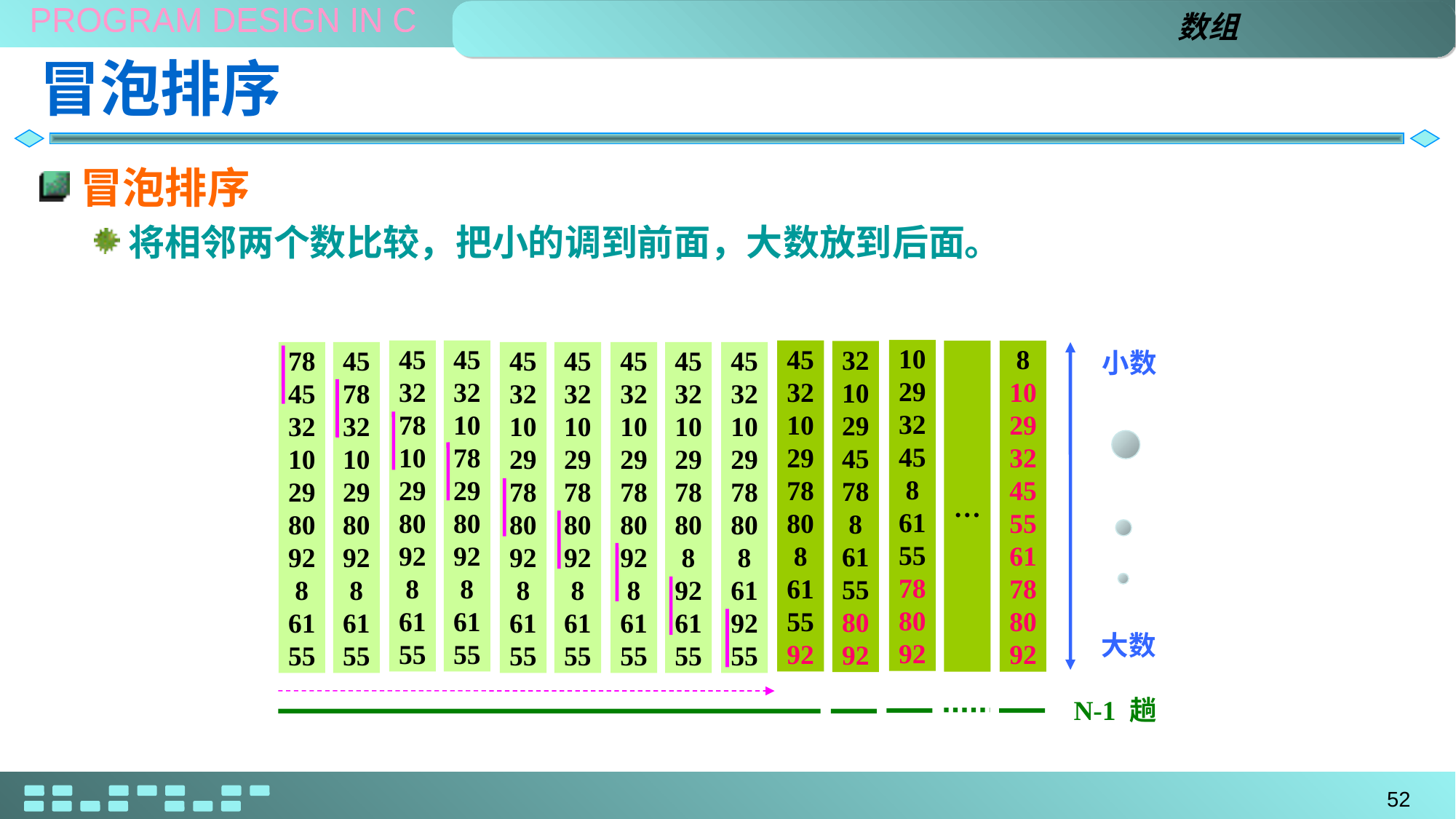

数组
# 冒泡排序
冒泡排序
将相邻两个数比较，把小的调到前面，大数放到后面。
10
29
32
45
8
61
55
78
80
92
45
32
78
10
29
80
92
8
61
55
45
32
10
78
29
80
92
8
61
55
45
32
10
29
78
80
8
61
55
92
小数
…
8
10
29
32
45
55
61
78
80
92
32
10
29
45
78
8
61
55
80
92
78
45
32
10
29
80
92
8
61
55
45
78
32
10
29
80
92
8
61
55
45
32
10
29
78
80
92
8
61
55
45
32
10
29
78
80
92
8
61
55
45
32
10
29
78
80
92
8
61
55
45
32
10
29
78
80
8
92
61
55
45
32
10
29
78
80
8
61
92
55

大数
N-1 趟

52